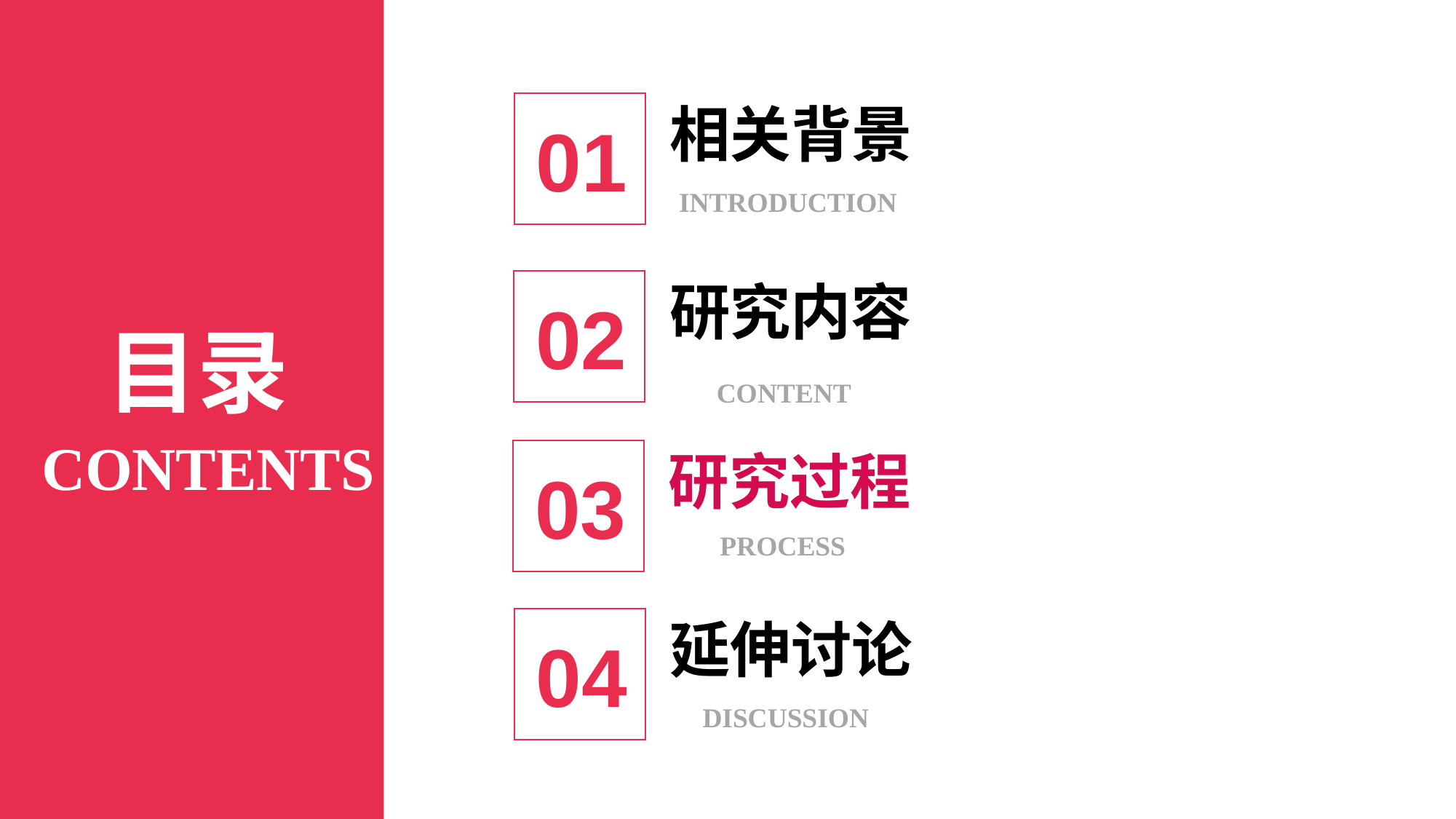

相关背景
INTRODUCTION

01
研究内容
CONTENT

02
目录
CONTENTS
研究过程
PROCESS

03
延伸讨论
DISCUSSION

04